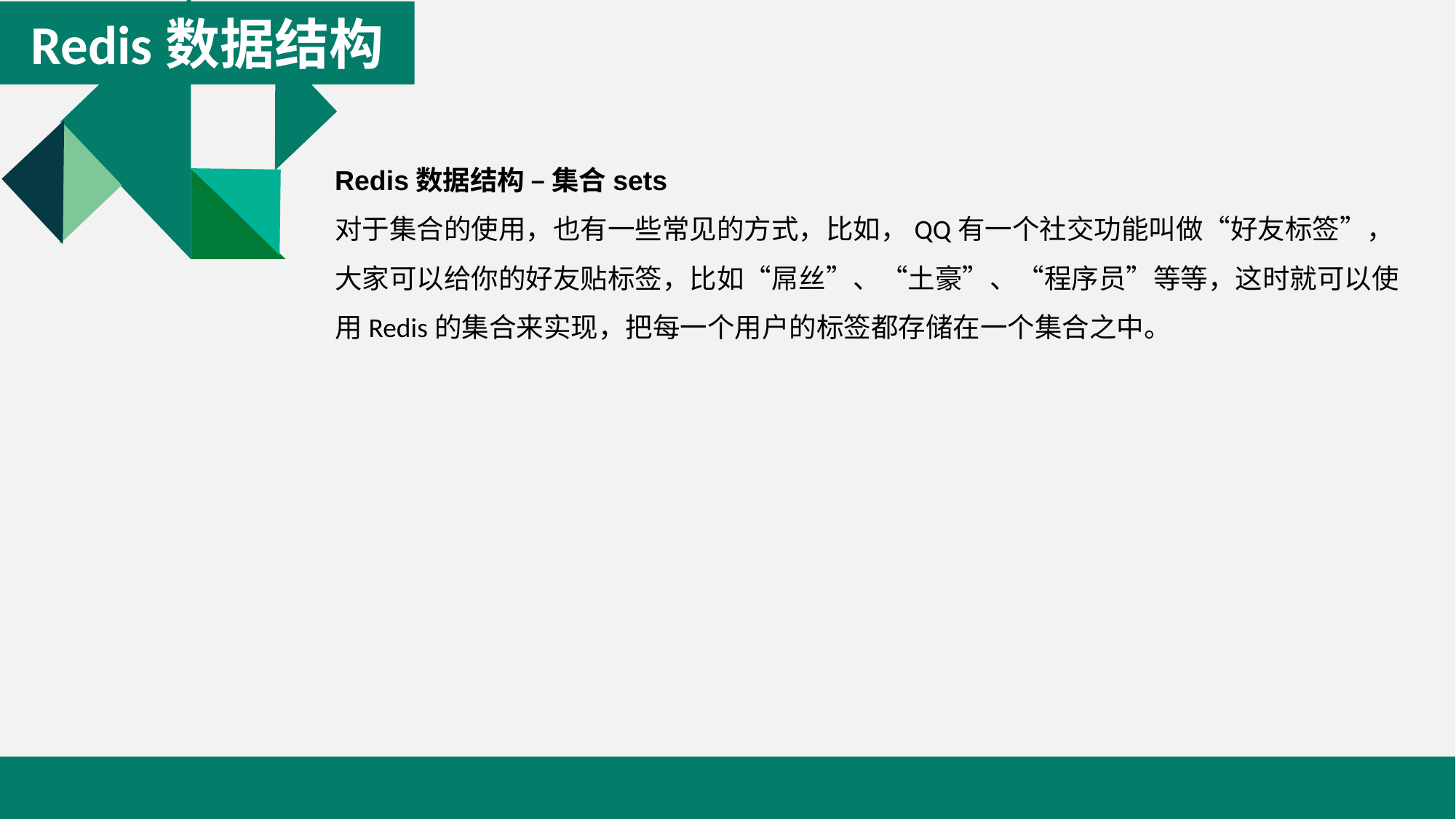

Redis数据结构
Redis数据结构 – 集合sets
对于集合的使用，也有一些常见的方式，比如，QQ有一个社交功能叫做“好友标签”，大家可以给你的好友贴标签，比如“屌丝”、“土豪”、“程序员”等等，这时就可以使用Redis的集合来实现，把每一个用户的标签都存储在一个集合之中。